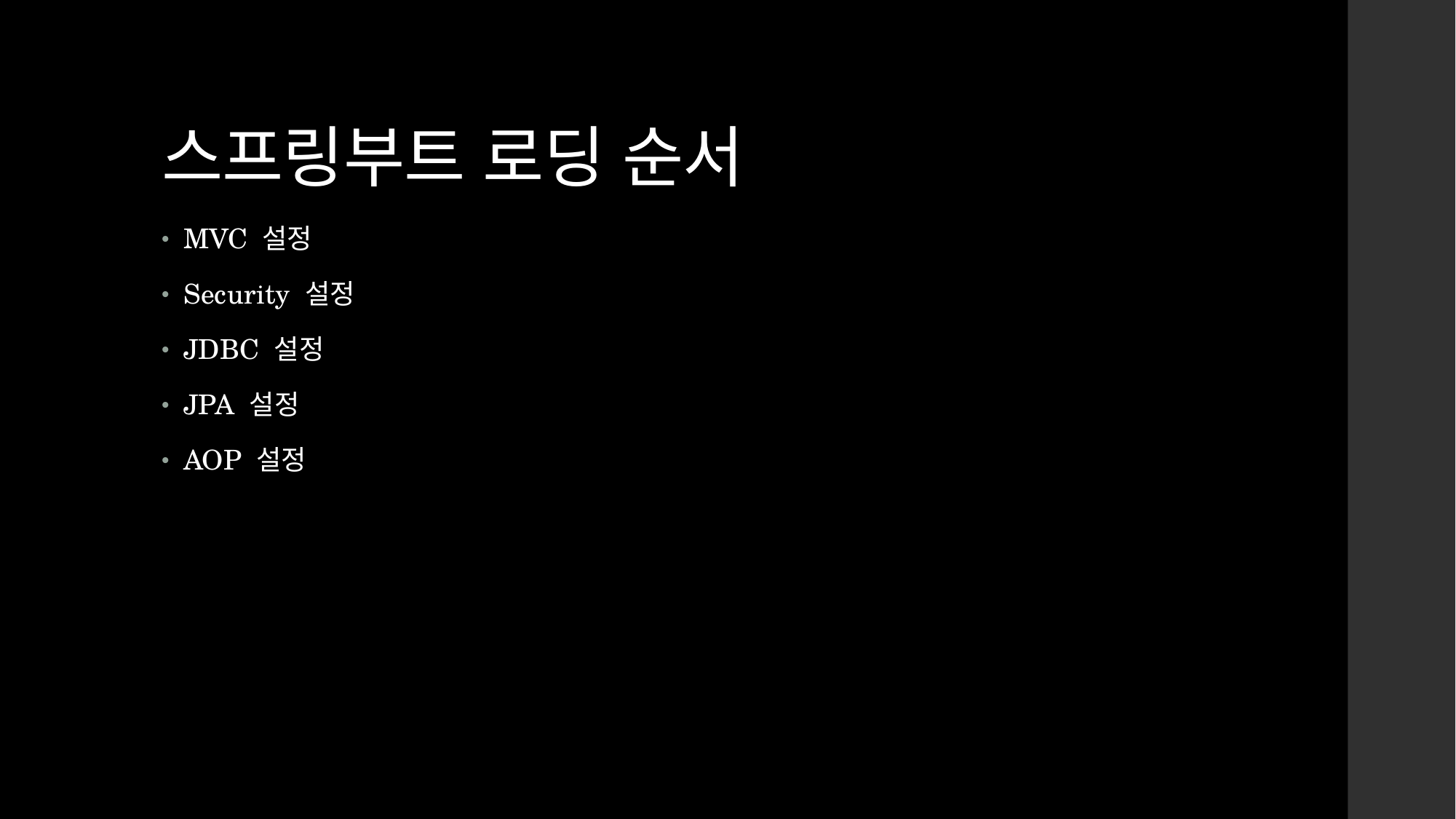

# 스프링부트 로딩 순서
MVC 설정
Security 설정
JDBC 설정
JPA 설정
AOP 설정